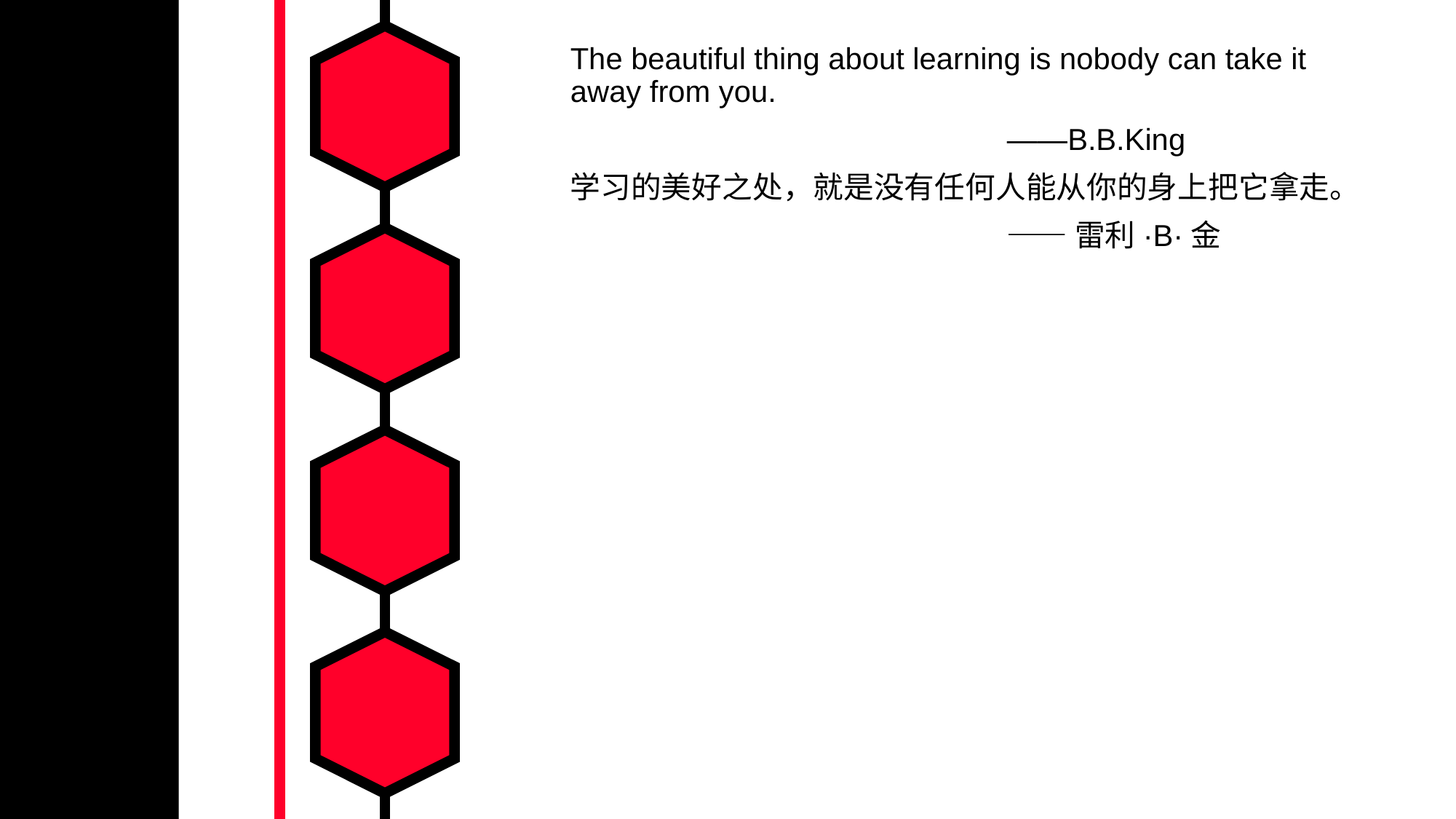

#
The beautiful thing about learning is nobody can take it away from you.
				——B.B.King
学习的美好之处，就是没有任何人能从你的身上把它拿走。
				——雷利·B·金